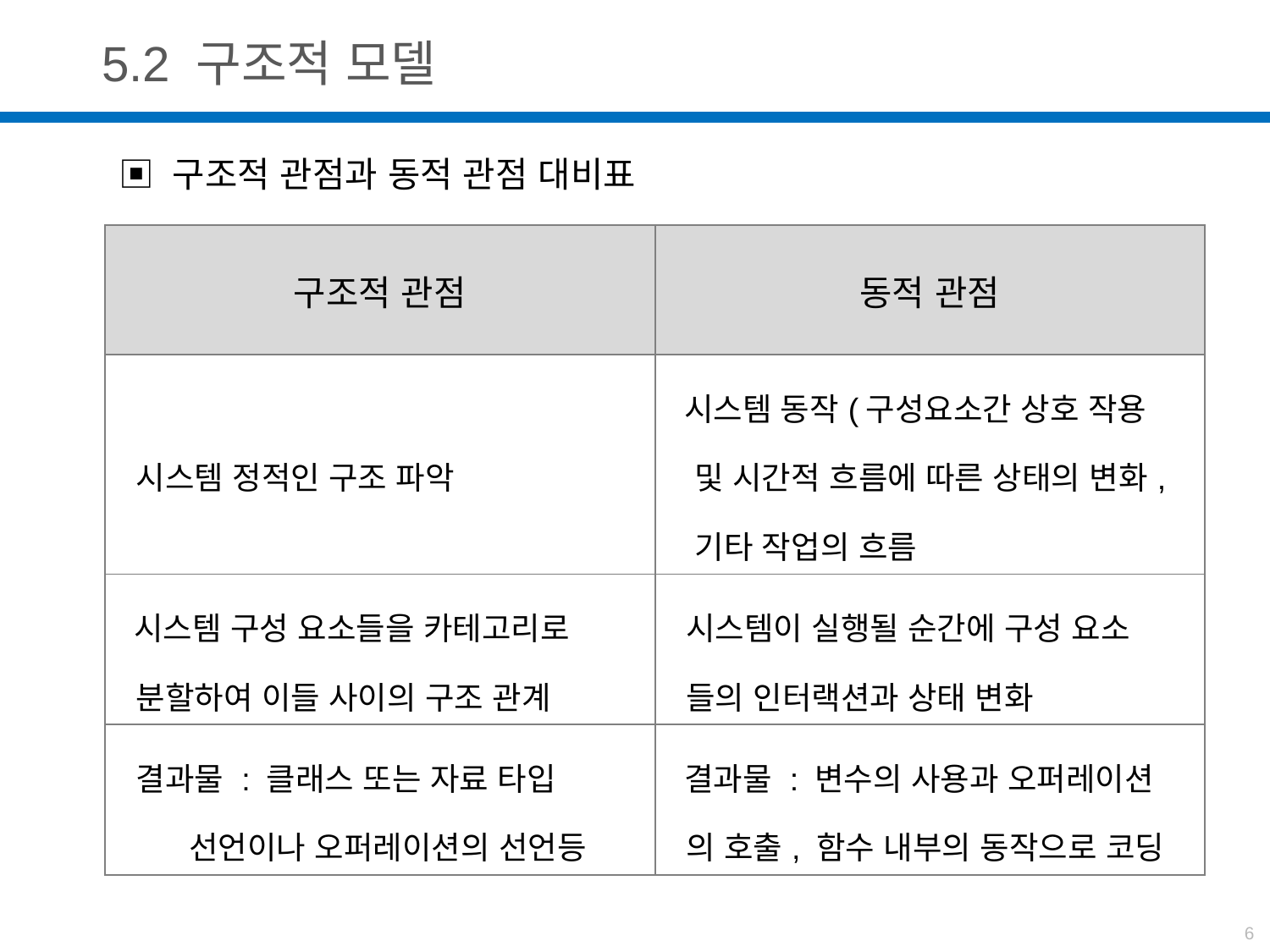

5.2 구조적 모델
▣ 구조적 관점과 동적 관점 대비표
| 구조적 관점 | 동적 관점 |
| --- | --- |
| 시스템 정적인 구조 파악 | 시스템 동작(구성요소간 상호 작용 및 시간적 흐름에 따른 상태의 변화, 기타 작업의 흐름 |
| 시스템 구성 요소들을 카테고리로 분할하여 이들 사이의 구조 관계 | 시스템이 실행될 순간에 구성 요소 들의 인터랙션과 상태 변화 |
| 결과물 : 클래스 또는 자료 타입 선언이나 오퍼레이션의 선언등 | 결과물 : 변수의 사용과 오퍼레이션 의 호출, 함수 내부의 동작으로 코딩 |
6